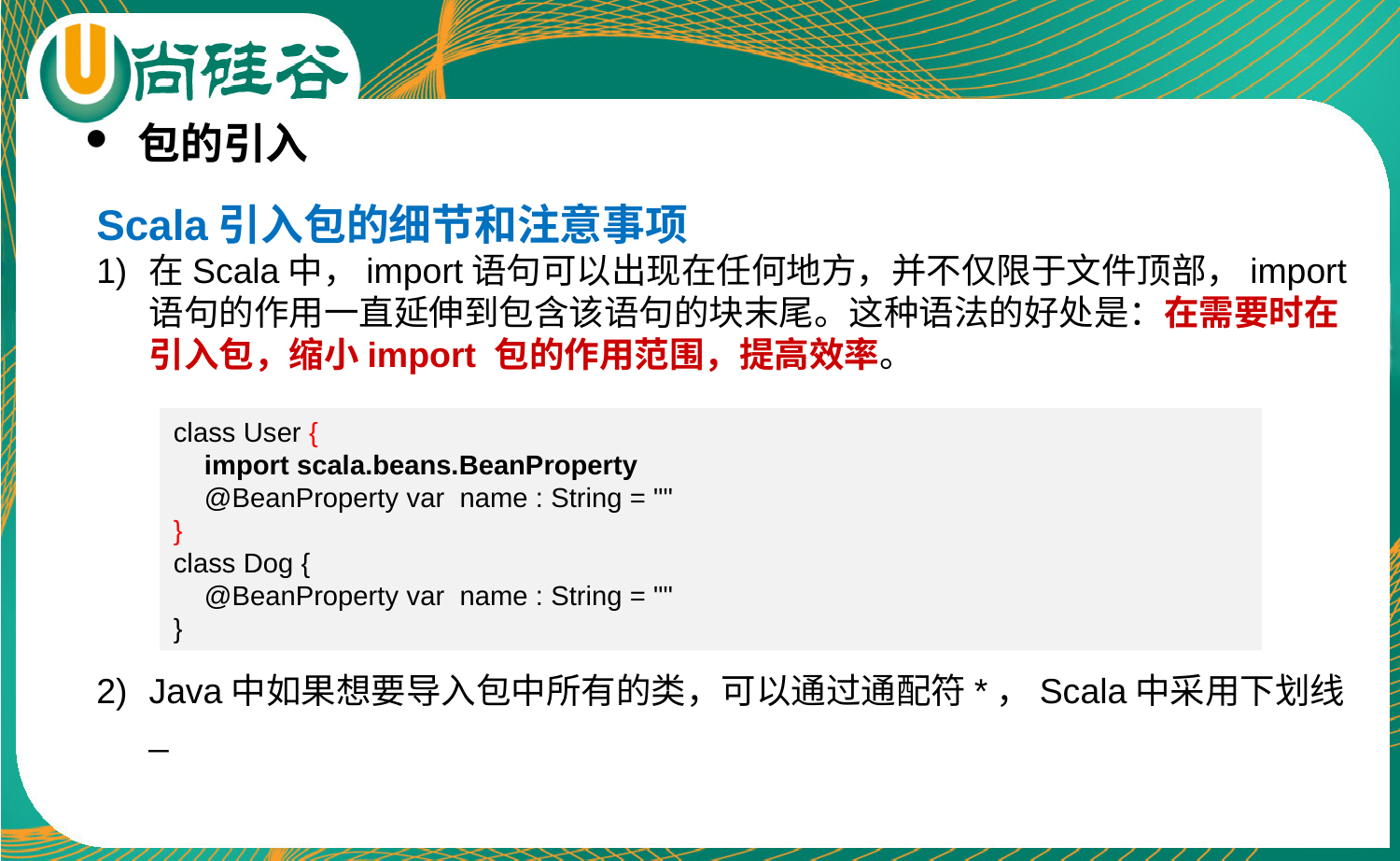

包的引入

Scala引入包的细节和注意事项
在Scala中，import语句可以出现在任何地方，并不仅限于文件顶部，import语句的作用一直延伸到包含该语句的块末尾。这种语法的好处是：在需要时在引入包，缩小import 包的作用范围，提高效率。

Java中如果想要导入包中所有的类，可以通过通配符*，Scala中采用下划线_

class User {
    import scala.beans.BeanProperty
    @BeanProperty var  name : String = ""
}
class Dog {
    @BeanProperty var  name : String = ""
}